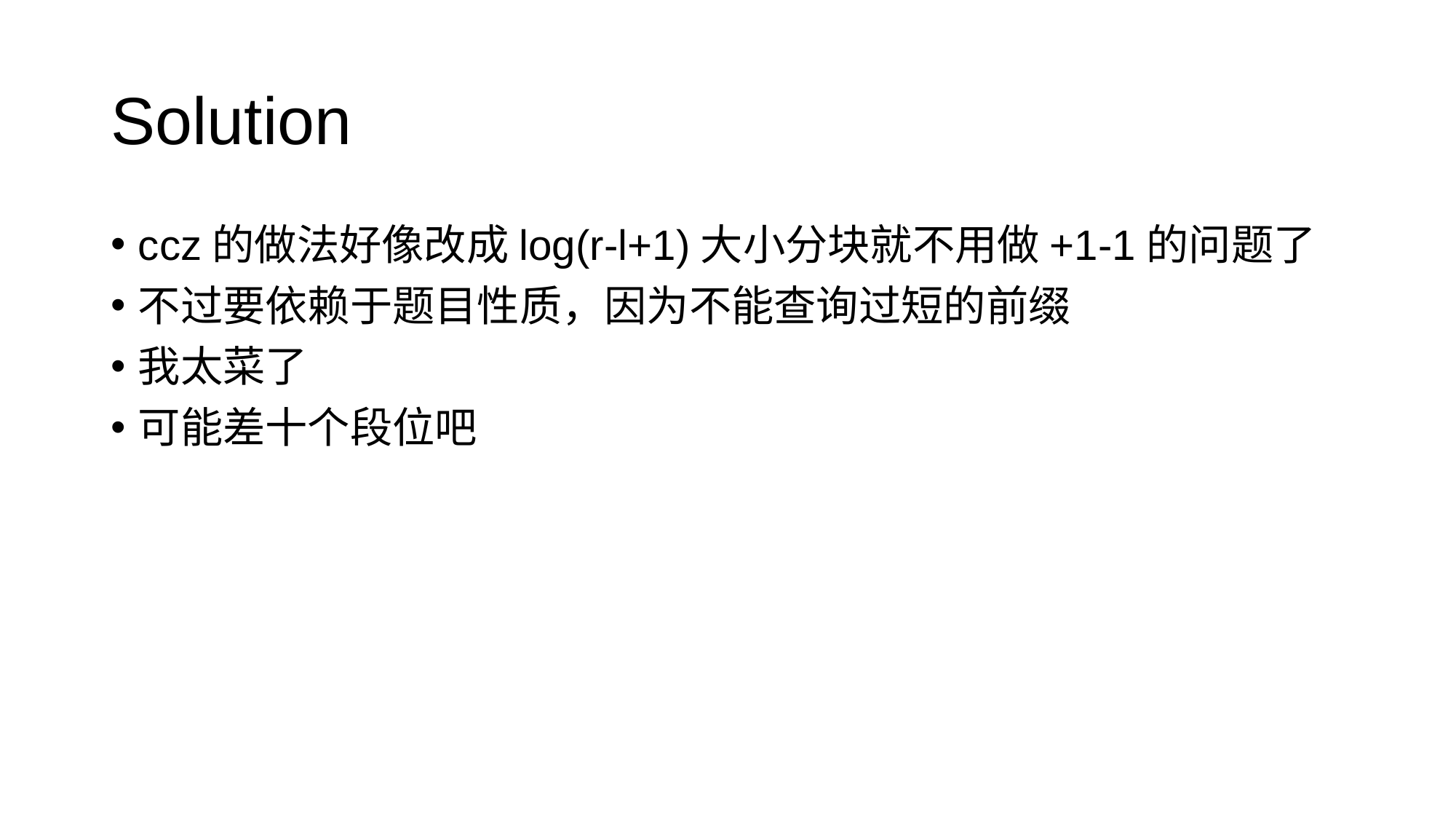

# Solution
ccz的做法好像改成log(r-l+1)大小分块就不用做+1-1的问题了
不过要依赖于题目性质，因为不能查询过短的前缀
我太菜了
可能差十个段位吧